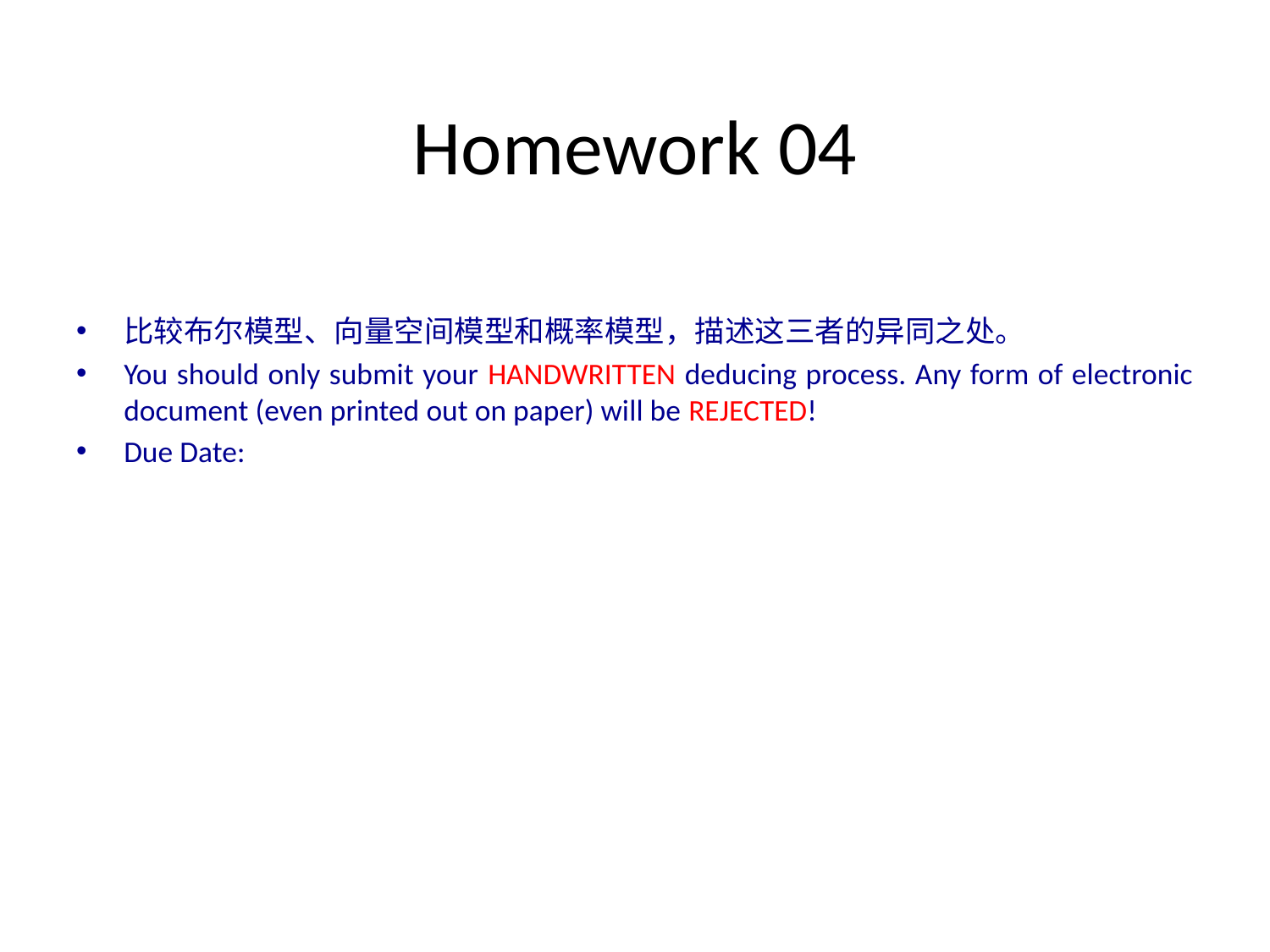

Homework 04

比较布尔模型、向量空间模型和概率模型，描述这三者的异同之处。
You should only submit your HANDWRITTEN deducing process. Any form of electronic document (even printed out on paper) will be REJECTED!
Due Date: